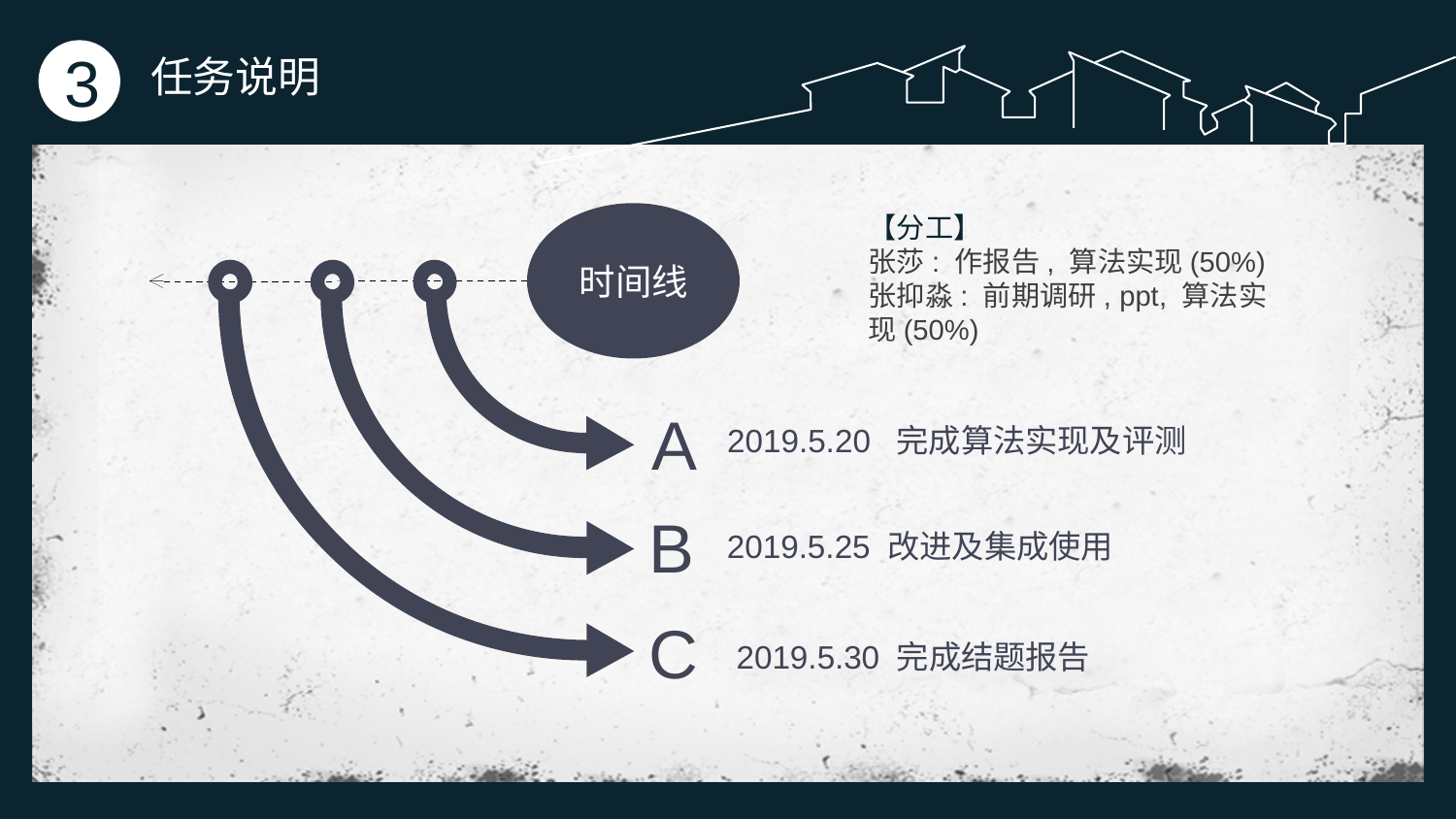

3
任务说明

【分工】
张莎: 作报告, 算法实现(50%)
张抑淼: 前期调研, ppt, 算法实现(50%)
 时间线

A
2019.5.20  完成算法实现及评测
B
2019.5.25 改进及集成使用
C
2019.5.30 完成结题报告